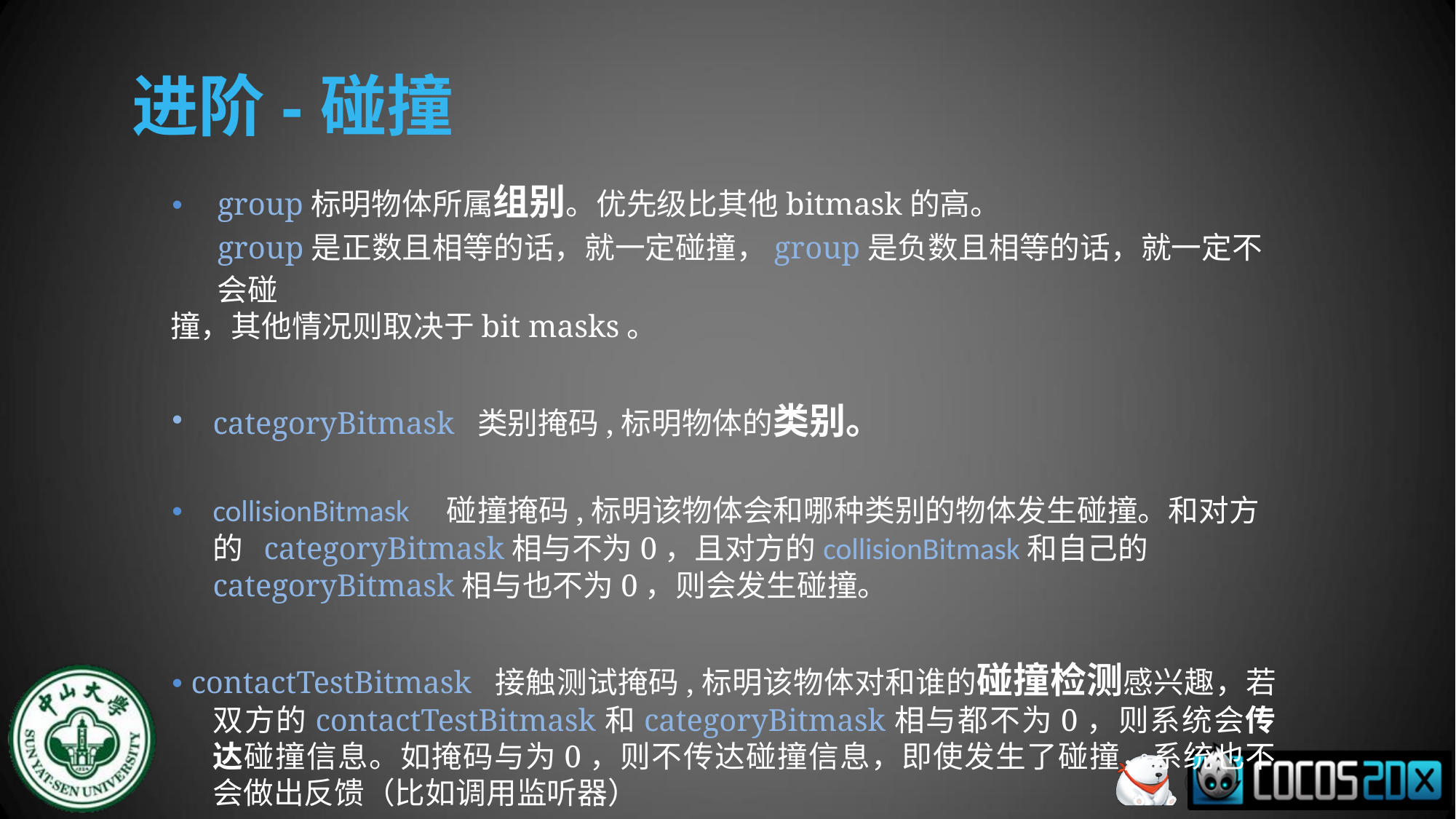

# 进阶-碰撞
•	group标明物体所属组别。优先级比其他bitmask的高。
	group是正数且相等的话，就一定碰撞，group是负数且相等的话，就一定不会碰
撞，其他情况则取决于bit masks。

categoryBitmask  类别掩码,标明物体的类别。

•	collisionBitmask    碰撞掩码,标明该物体会和哪种类别的物体发生碰撞。和对方的  categoryBitmask相与不为0，且对方的collisionBitmask和自己的categoryBitmask相与也不为0，则会发生碰撞。

• contactTestBitmask  接触测试掩码,标明该物体对和谁的碰撞检测感兴趣，若双方的contactTestBitmask和categoryBitmask相与都不为0，则系统会传达碰撞信息。如掩码与为0，则不传达碰撞信息，即使发生了碰撞，系统也不会做出反馈（比如调用监听器）